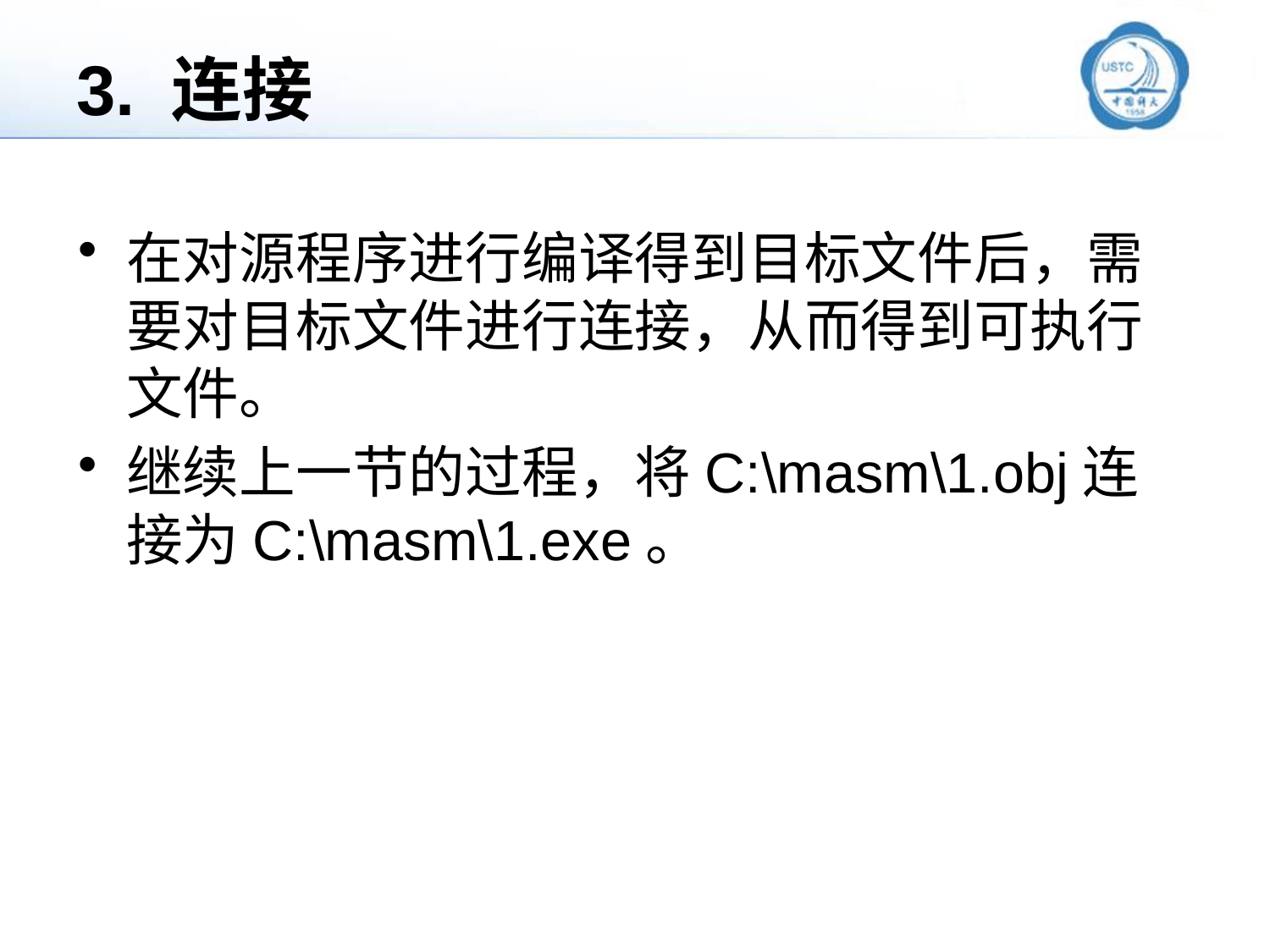

# 3. 连接
在对源程序进行编译得到目标文件后，需要对目标文件进行连接，从而得到可执行文件。
继续上一节的过程，将C:\masm\1.obj连接为C:\masm\1.exe。